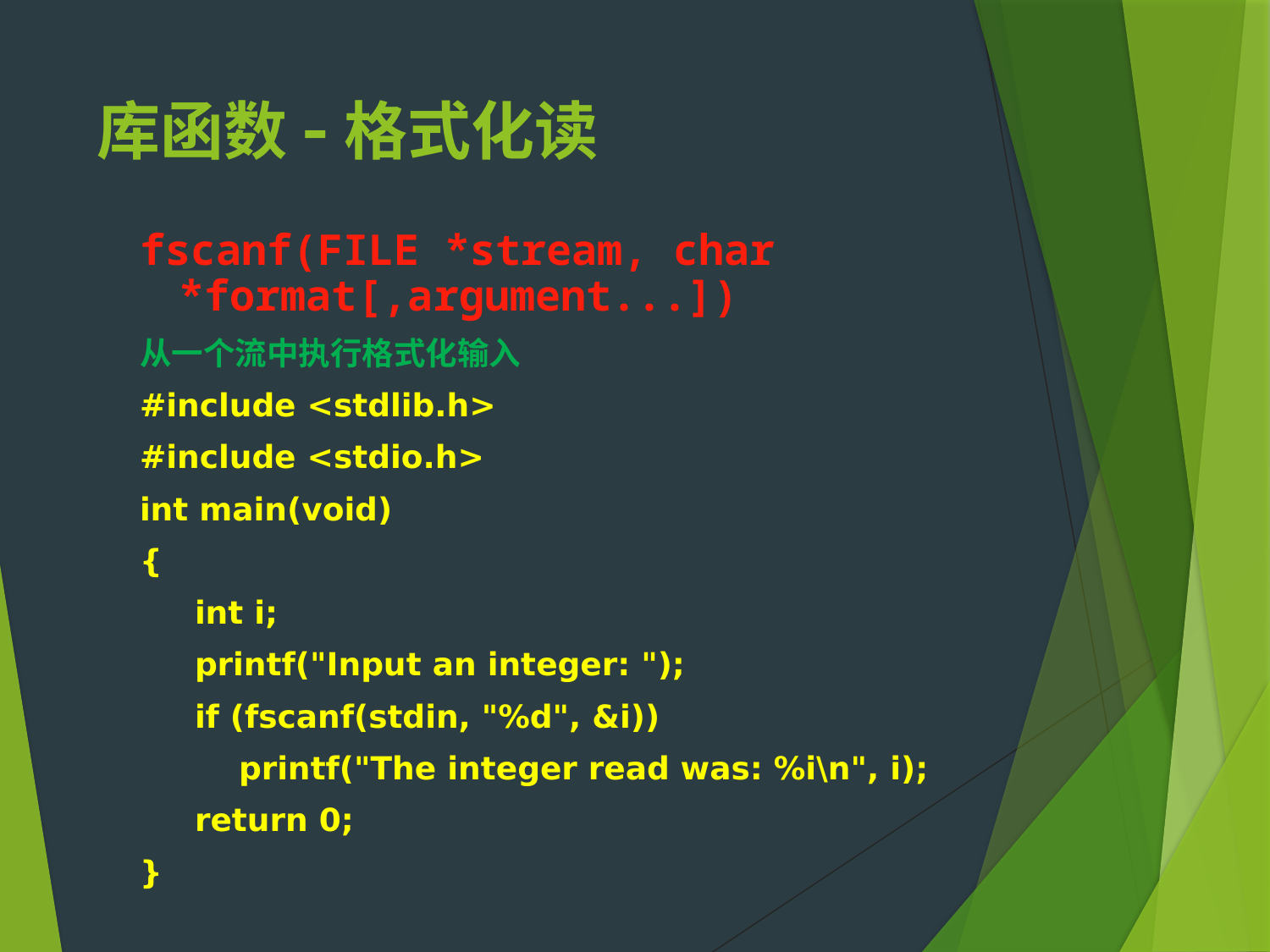

# 库函数-格式化读
fscanf(FILE *stream, char *format[,argument...])
从一个流中执行格式化输入
#include <stdlib.h>
#include <stdio.h>
int main(void)
{
     int i;
     printf("Input an integer: ");
     if (fscanf(stdin, "%d", &i))
         printf("The integer read was: %i\n", i);
     return 0;
}